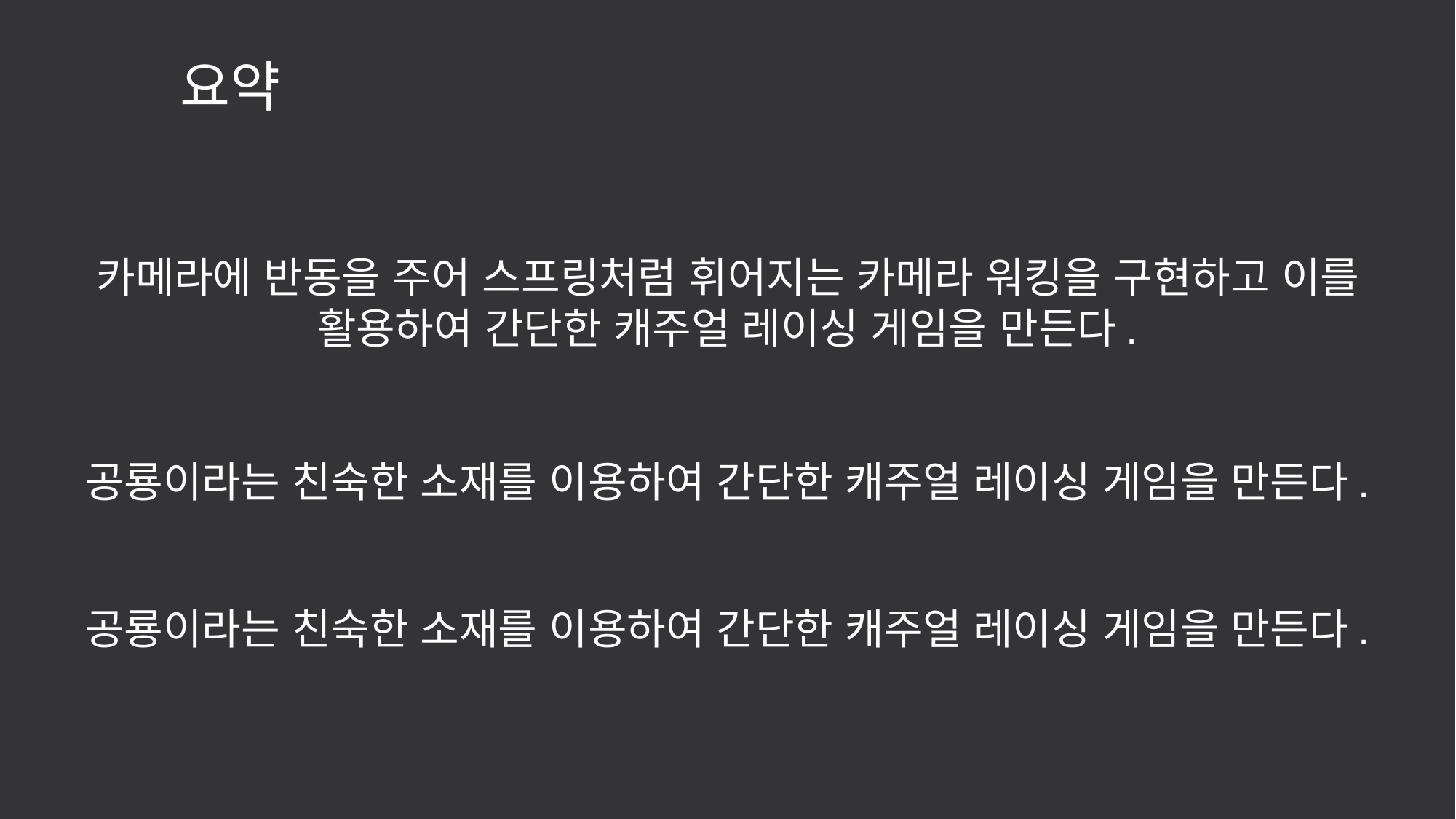

요약
카메라에 반동을 주어 스프링처럼 휘어지는 카메라 워킹을 구현하고 이를 활용하여 간단한 캐주얼 레이싱 게임을 만든다.

공룡이라는 친숙한 소재를 이용하여 간단한 캐주얼 레이싱 게임을 만든다.

공룡이라는 친숙한 소재를 이용하여 간단한 캐주얼 레이싱 게임을 만든다.